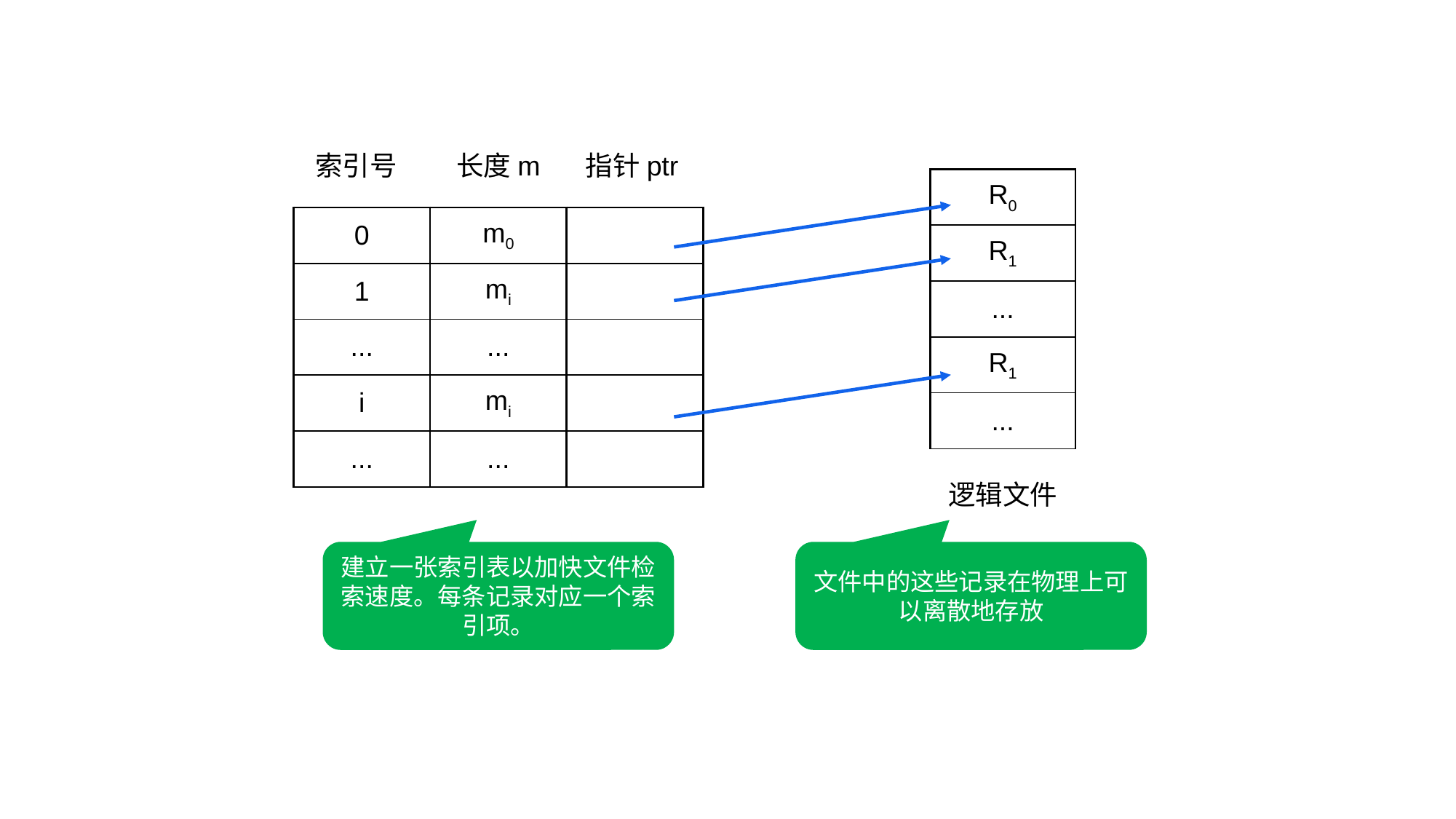

索引号
长度m
指针ptr
| R0 |
| --- |
| R1 |
| ... |
| R1 |
| ... |
| 0 | m0 |  |
| --- | --- | --- |
| 1 | mi |  |
| ... | ... |  |
| i | mi |  |
| ... | ... |  |
逻辑文件
建立一张索引表以加快文件检索速度。每条记录对应一个索引项。
文件中的这些记录在物理上可以离散地存放